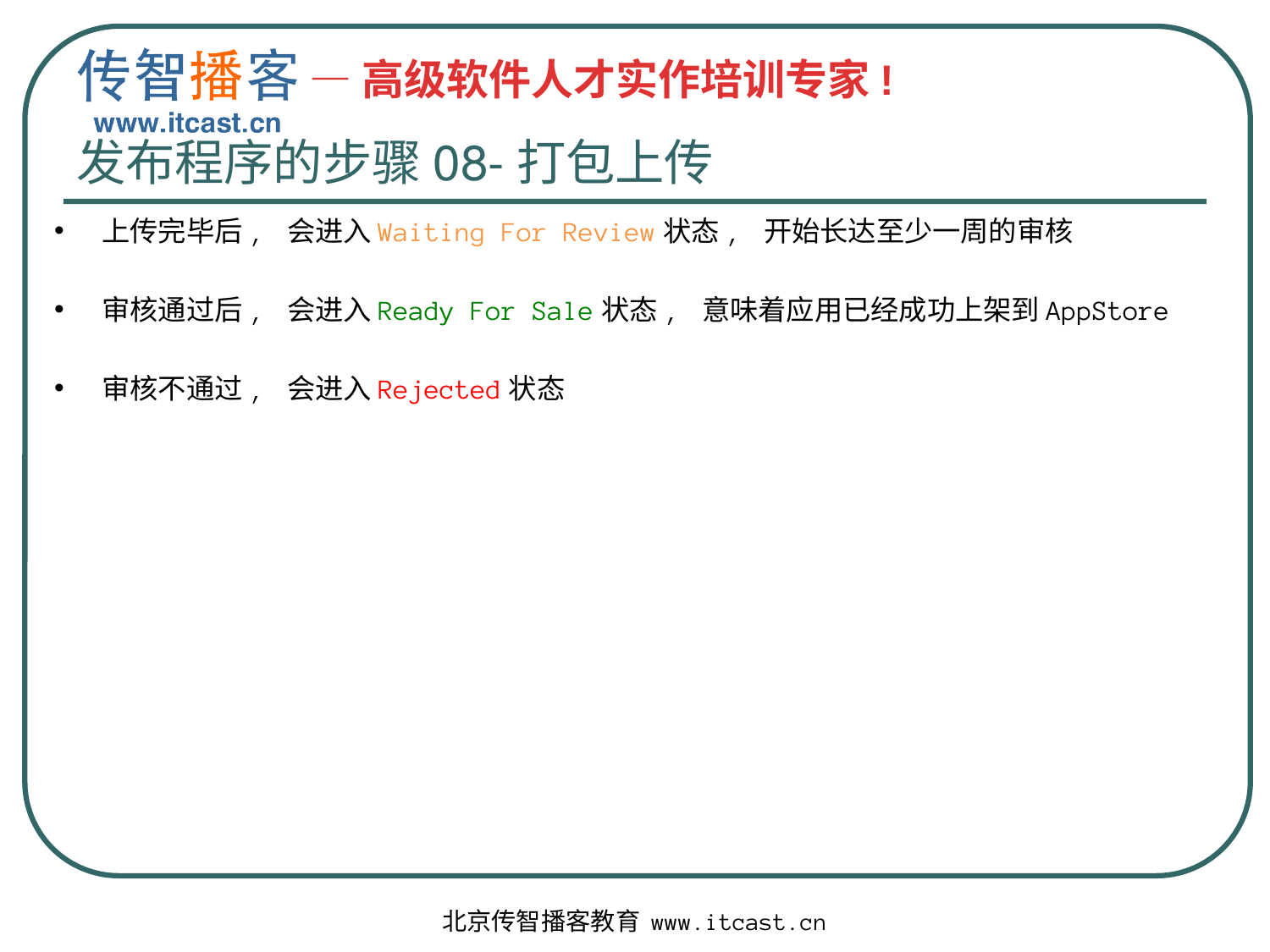

# 发布程序的步骤08-打包上传
上传完毕后, 会进入Waiting For Review状态, 开始长达至少一周的审核

审核通过后, 会进入Ready For Sale状态, 意味着应用已经成功上架到AppStore

审核不通过, 会进入Rejected状态